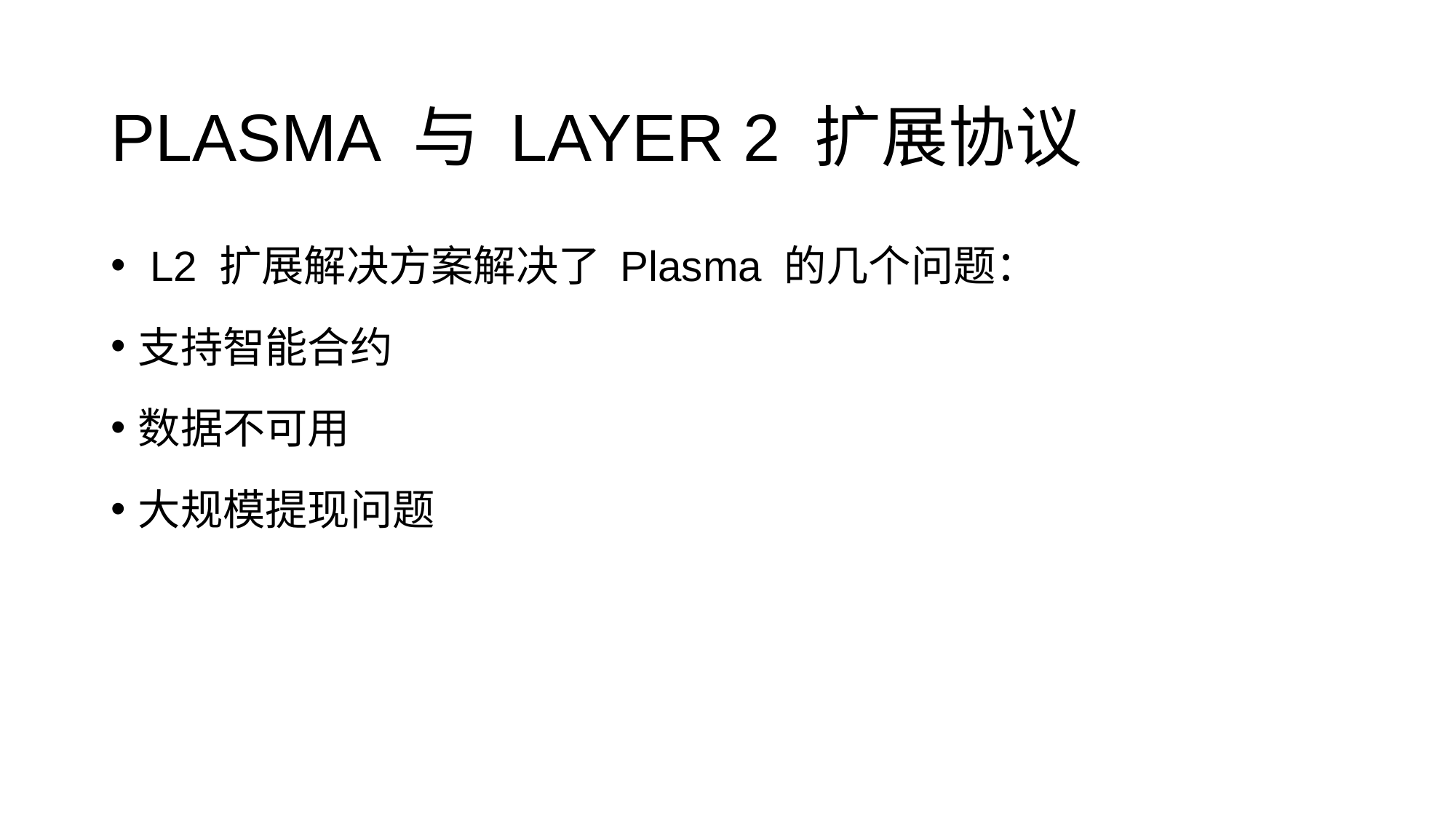

# PLASMA 与 LAYER 2 扩展协议
 L2 扩展解决方案解决了 Plasma 的几个问题：
支持智能合约
数据不可用
大规模提现问题